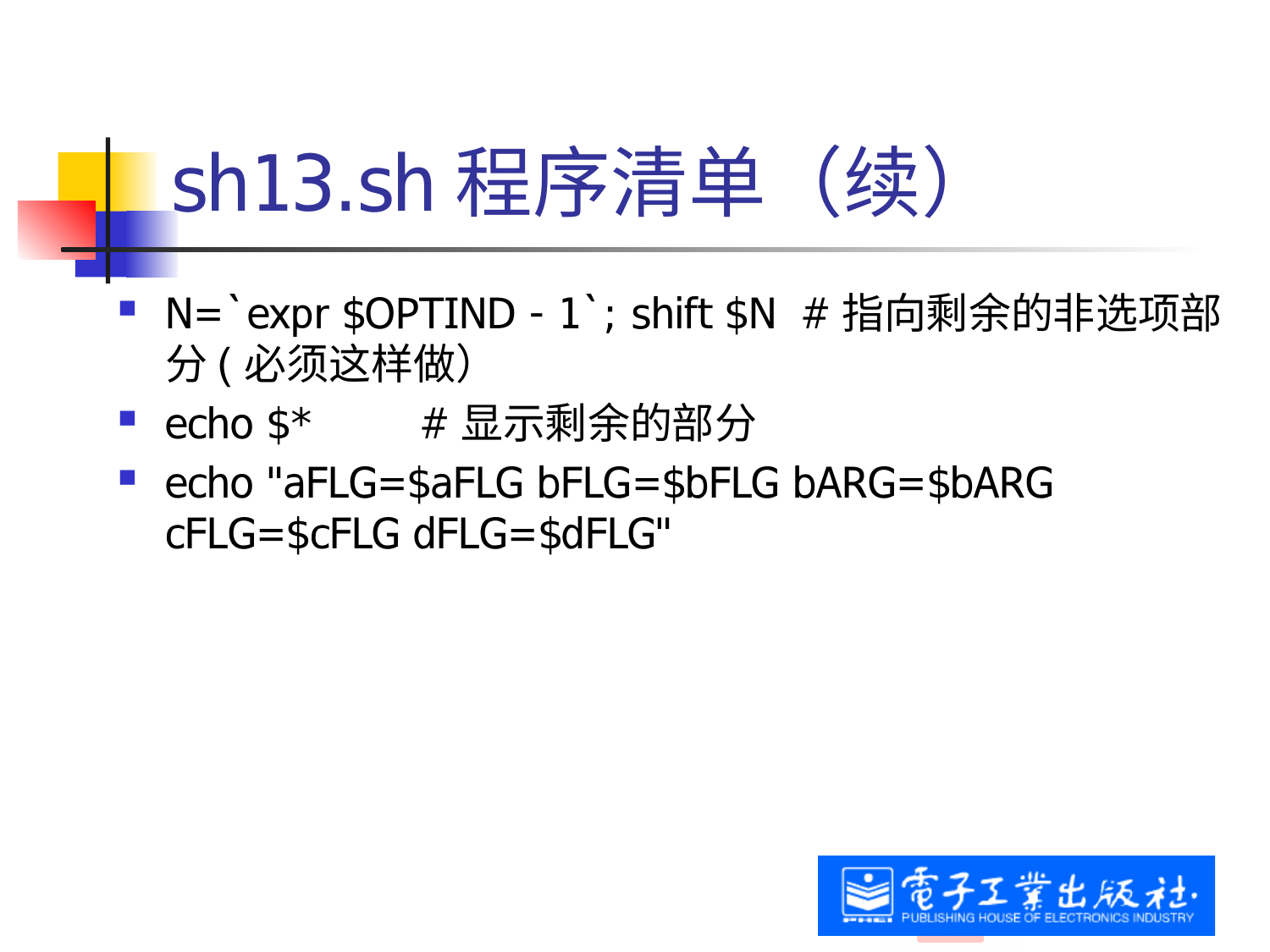

# sh13.sh程序清单（续）
N=`expr $OPTIND - 1`; shift $N	#指向剩余的非选项部分(必须这样做）
echo $*	#显示剩余的部分
echo "aFLG=$aFLG bFLG=$bFLG bARG=$bARG cFLG=$cFLG dFLG=$dFLG"